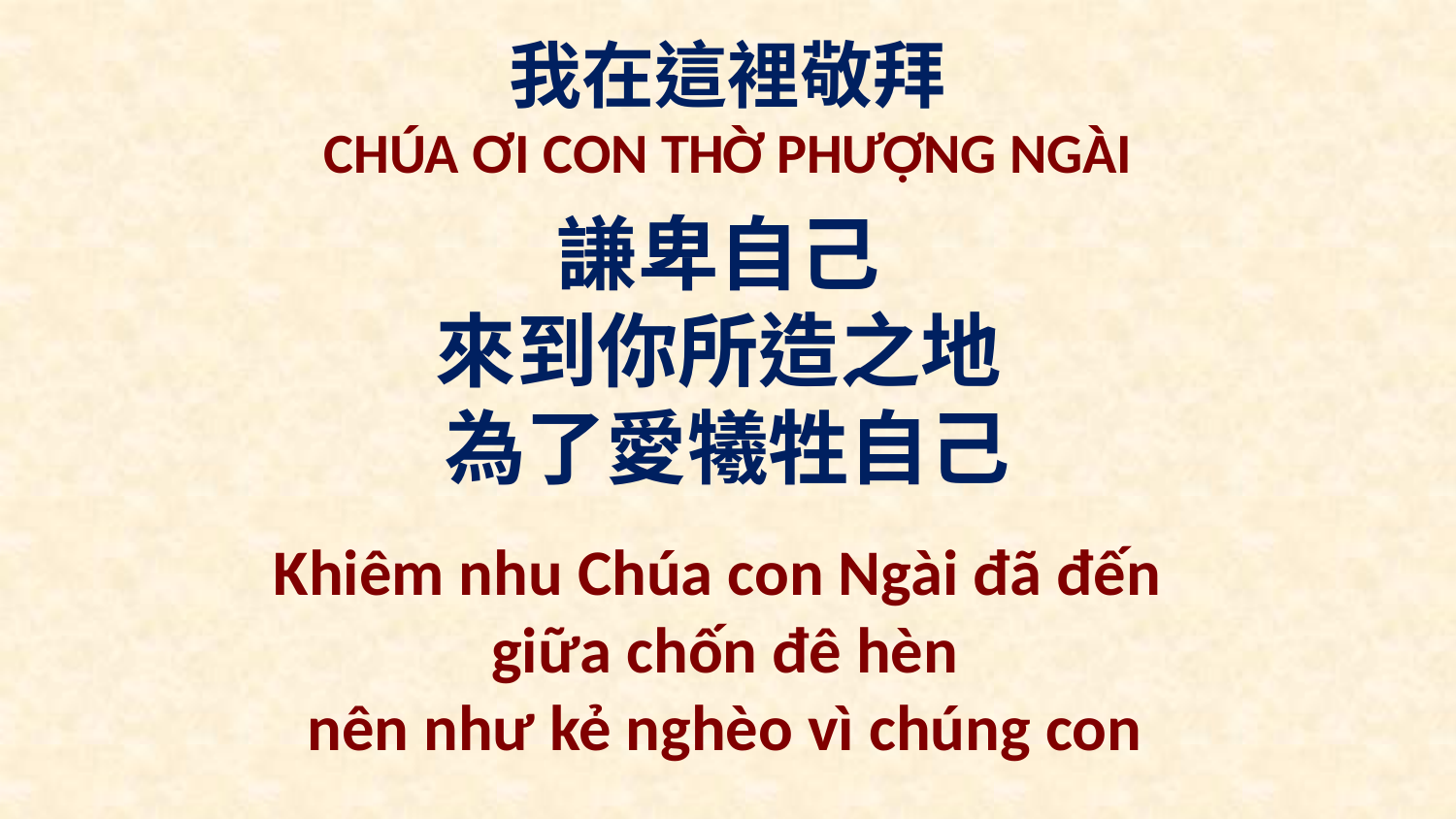

我在這裡敬拜
CHÚA ƠI CON THỜ PHƯỢNG NGÀI
謙卑自己
來到你所造之地
為了愛犧牲自己
Khiêm nhu Chúa con Ngài đã đến
giữa chốn đê hèn
nên như kẻ nghèo vì chúng con